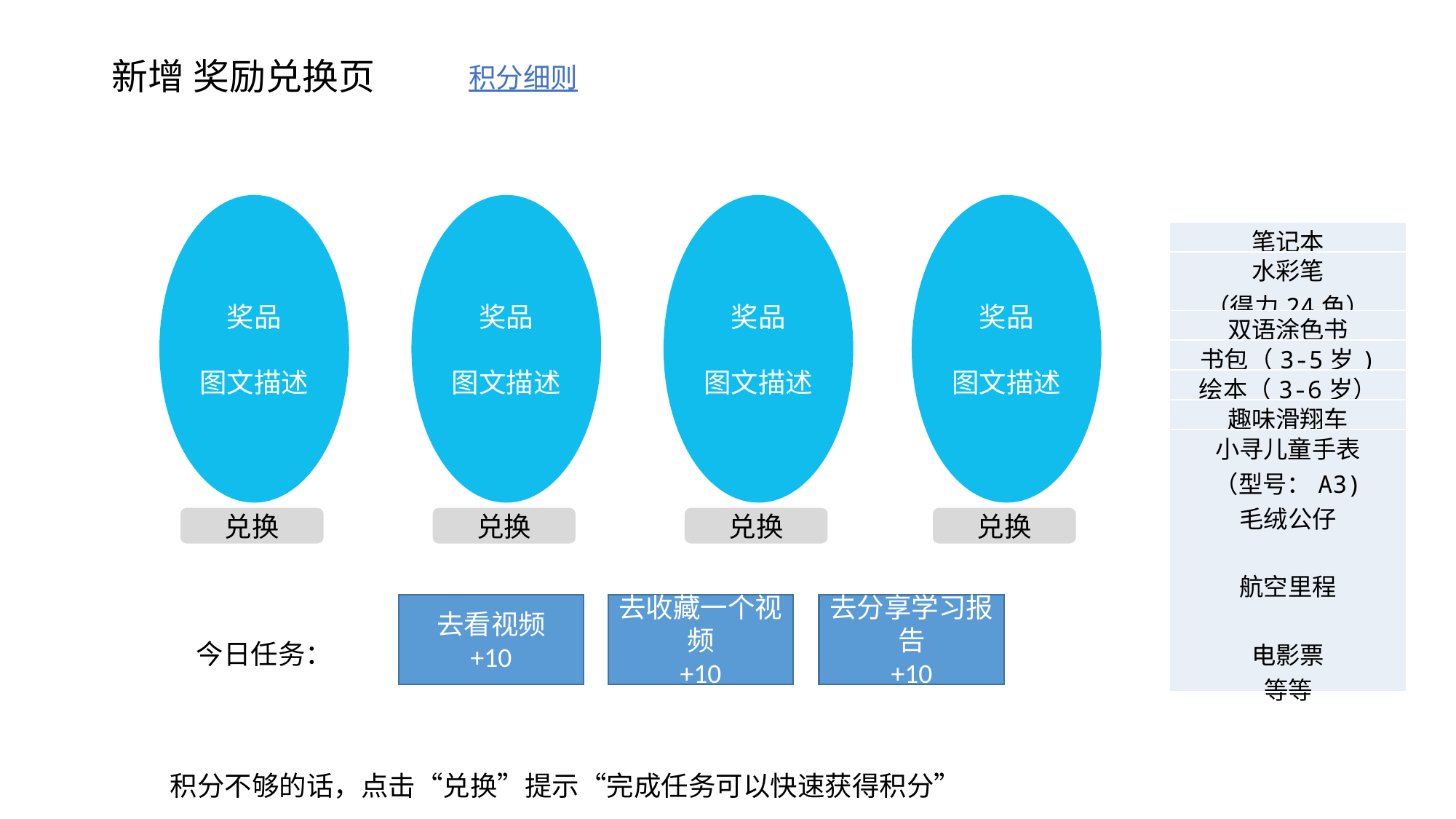

新增 奖励兑换页
积分细则
奖品

图文描述
奖品

图文描述
奖品

图文描述
奖品

图文描述
| 笔记本 |
| --- |
| 水彩笔 （得力24色） |
| 双语涂色书 |
| 书包（3-5岁) |
| 绘本（3-6岁） |
| 趣味滑翔车 |
| 小寻儿童手表 （型号：A3) 毛绒公仔 航空里程 电影票 等等 |
兑换
兑换
兑换
兑换
去收藏一个视频
+10
去分享学习报告
+10
去看视频
+10
今日任务：
积分不够的话，点击“兑换”提示“完成任务可以快速获得积分”